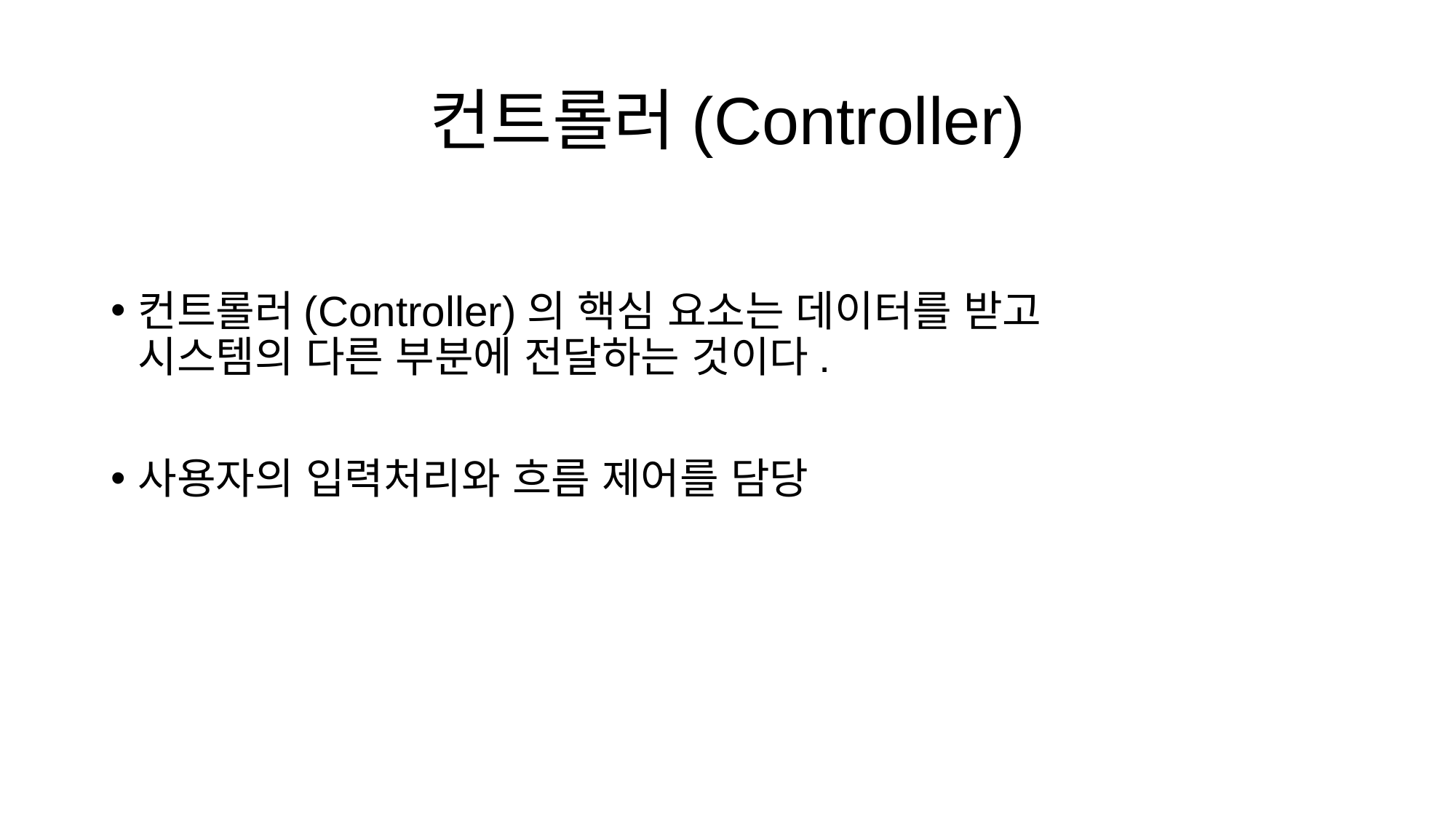

# 컨트롤러(Controller)

컨트롤러(Controller)의 핵심 요소는 데이터를 받고
시스템의 다른 부분에 전달하는 것이다.

사용자의 입력처리와 흐름 제어를 담당